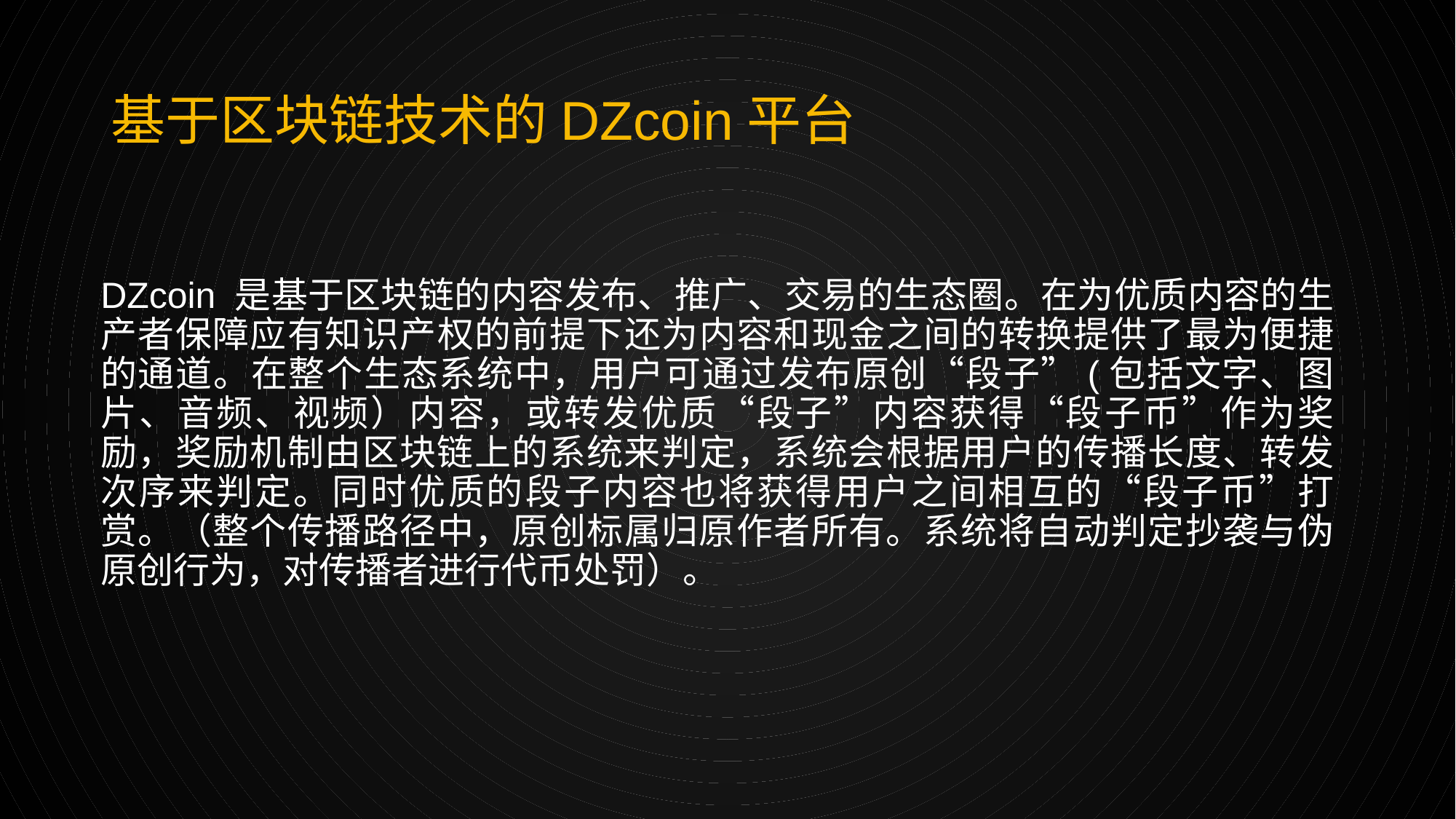

# 基于区块链技术的DZcoin平台
DZcoin 是基于区块链的内容发布、推广、交易的生态圈。在为优质内容的生产者保障应有知识产权的前提下还为内容和现金之间的转换提供了最为便捷的通道。在整个生态系统中，用户可通过发布原创“段子”(包括文字、图片、音频、视频）内容，或转发优质“段子”内容获得“段子币”作为奖励，奖励机制由区块链上的系统来判定，系统会根据用户的传播长度、转发次序来判定。同时优质的段子内容也将获得用户之间相互的“段子币”打赏。（整个传播路径中，原创标属归原作者所有。系统将自动判定抄袭与伪原创行为，对传播者进行代币处罚）。